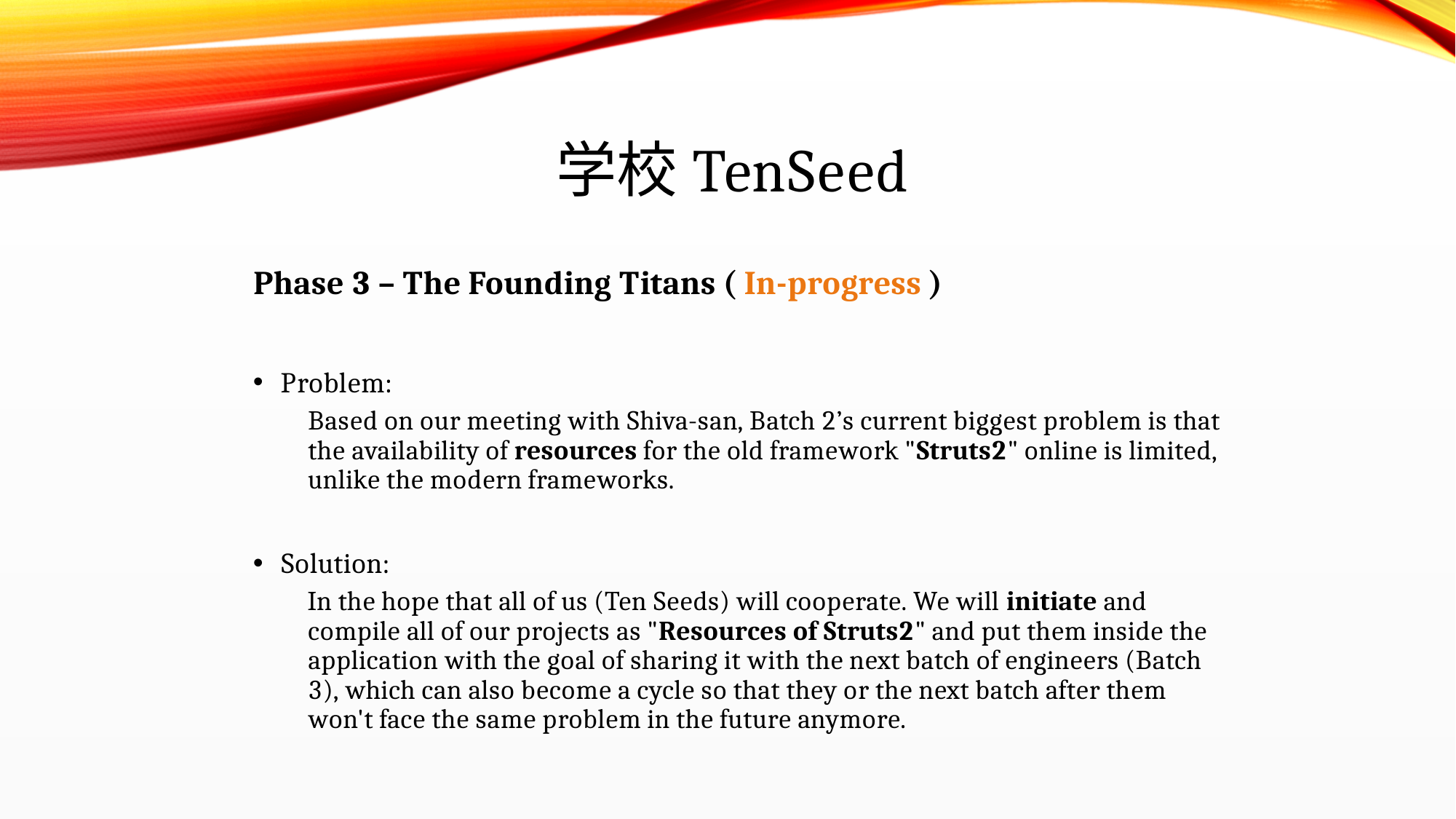

# 学校TenSeed
Phase 3 – The Founding Titans ( In-progress )

Problem:
Based on our meeting with Shiva-san, Batch 2’s current biggest problem is that the availability of resources for the old framework "Struts2" online is limited, unlike the modern frameworks.

Solution:
In the hope that all of us (Ten Seeds) will cooperate. We will initiate and compile all of our projects as "Resources of Struts2" and put them inside the application with the goal of sharing it with the next batch of engineers (Batch 3), which can also become a cycle so that they or the next batch after them won't face the same problem in the future anymore.